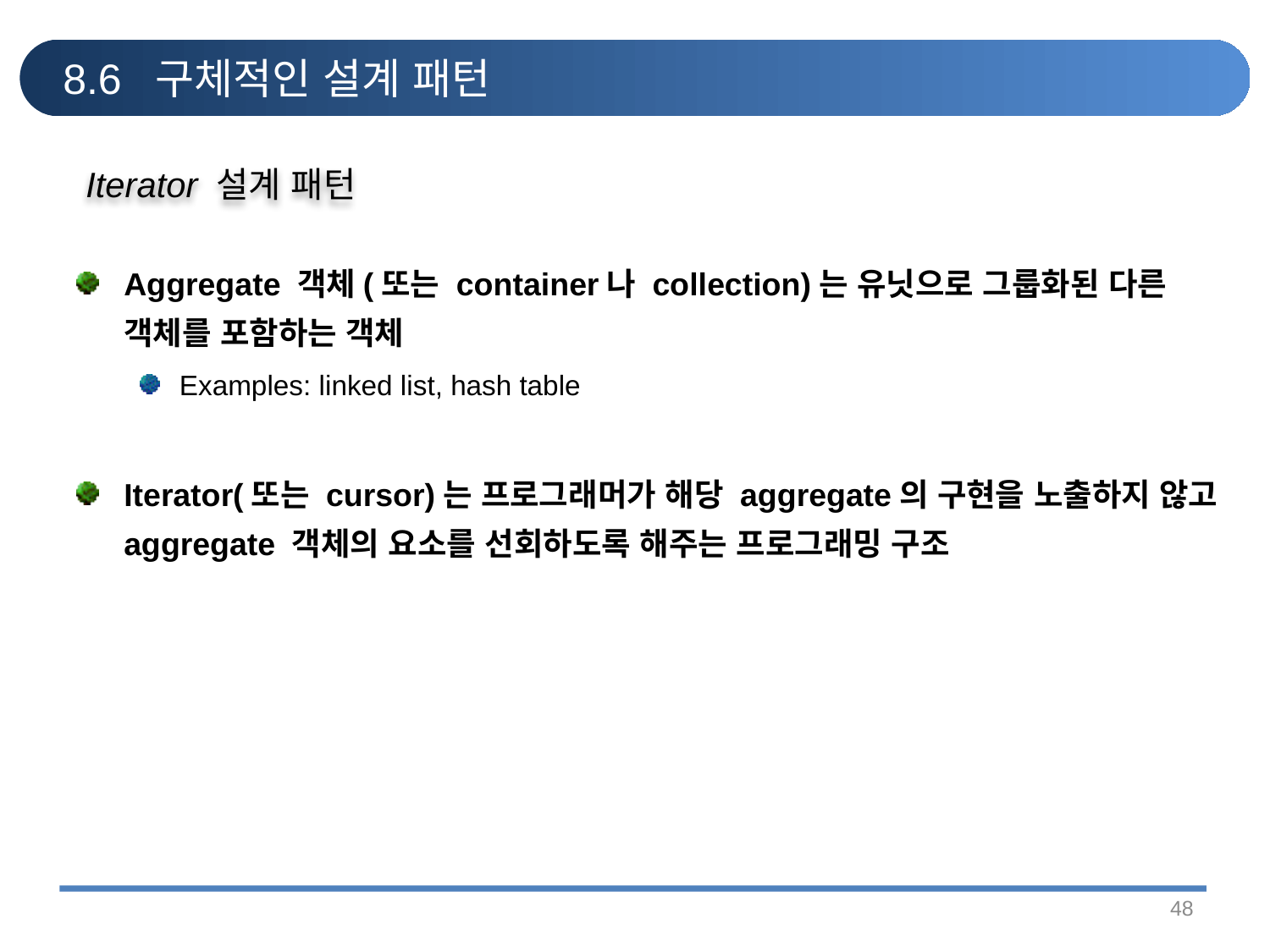

# 8.6  구체적인 설계 패턴
Iterator 설계 패턴
Aggregate 객체(또는 container나 collection)는 유닛으로 그룹화된 다른 객체를 포함하는 객체
Examples: linked list, hash table

Iterator(또는 cursor)는 프로그래머가 해당 aggregate의 구현을 노출하지 않고 aggregate 객체의 요소를 선회하도록 해주는 프로그래밍 구조

48